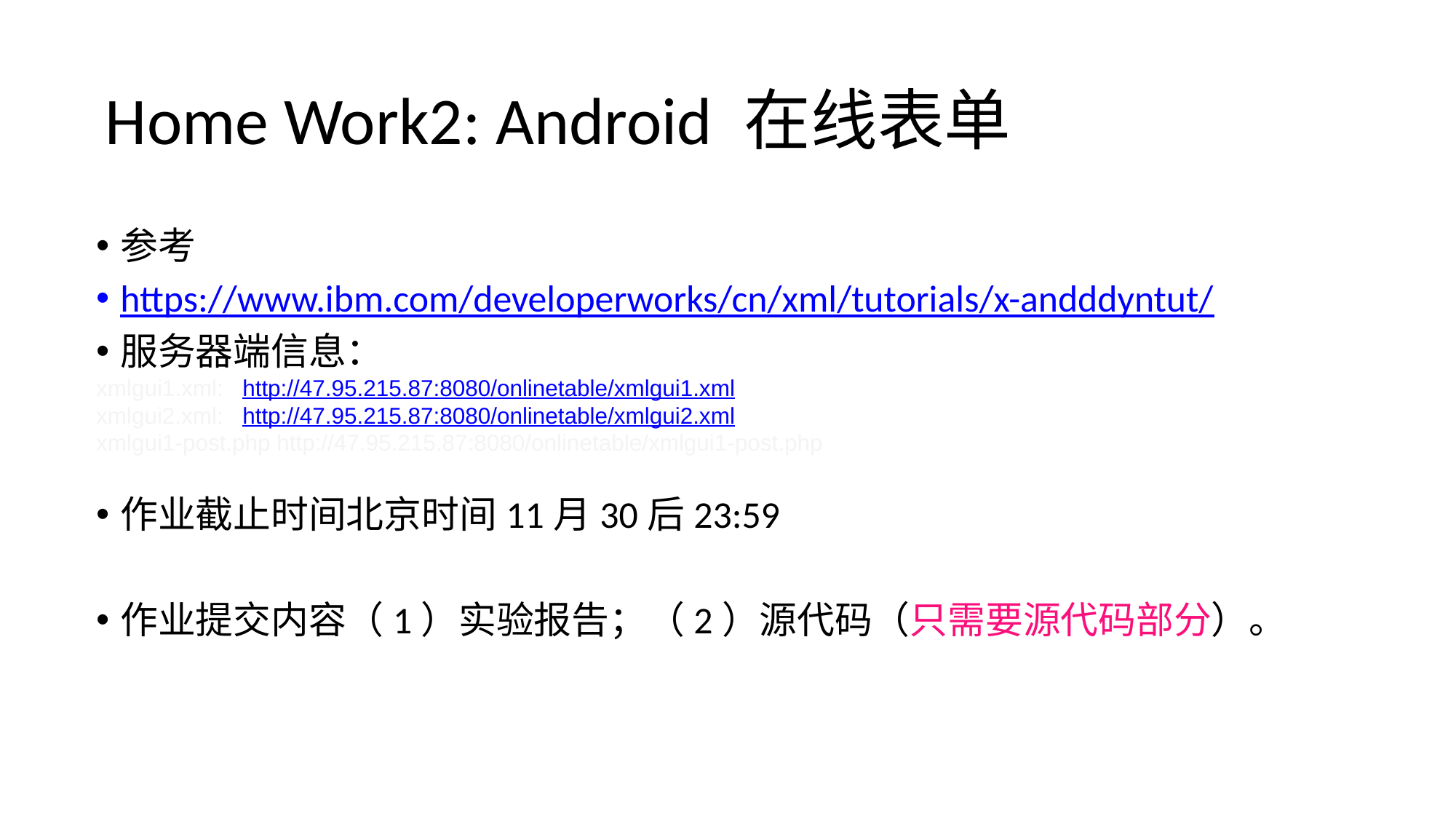

# Home Work2: Android 在线表单
参考
https://www.ibm.com/developerworks/cn/xml/tutorials/x-andddyntut/
服务器端信息：
xmlgui1.xml:   http://47.95.215.87:8080/onlinetable/xmlgui1.xml
xmlgui2.xml:   http://47.95.215.87:8080/onlinetable/xmlgui2.xml
xmlgui1-post.php http://47.95.215.87:8080/onlinetable/xmlgui1-post.php

作业截止时间北京时间11月30后23:59

作业提交内容（1）实验报告；（2）源代码（只需要源代码部分）。